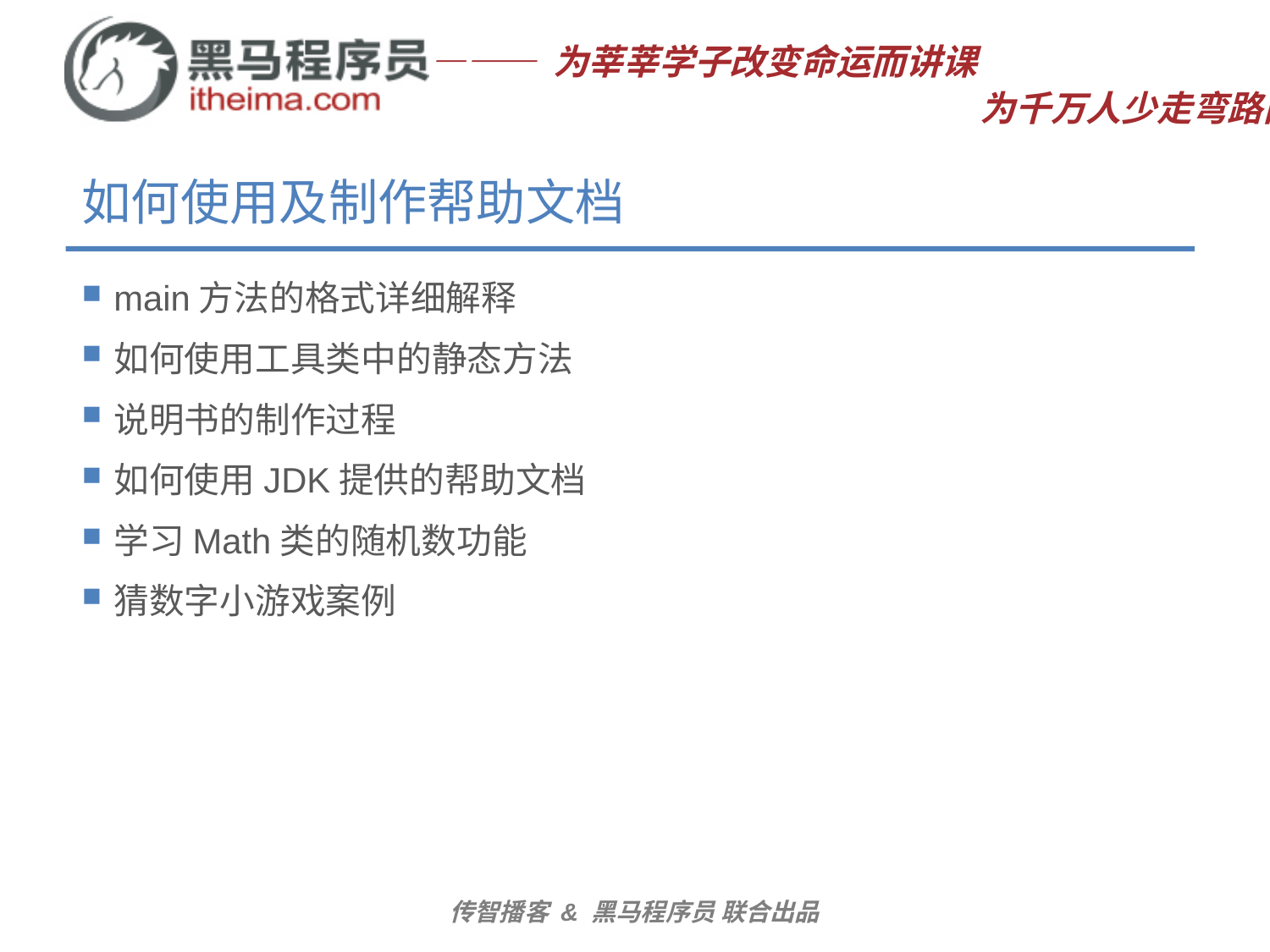

# 如何使用及制作帮助文档
main方法的格式详细解释
如何使用工具类中的静态方法
说明书的制作过程
如何使用JDK提供的帮助文档
学习Math类的随机数功能
猜数字小游戏案例